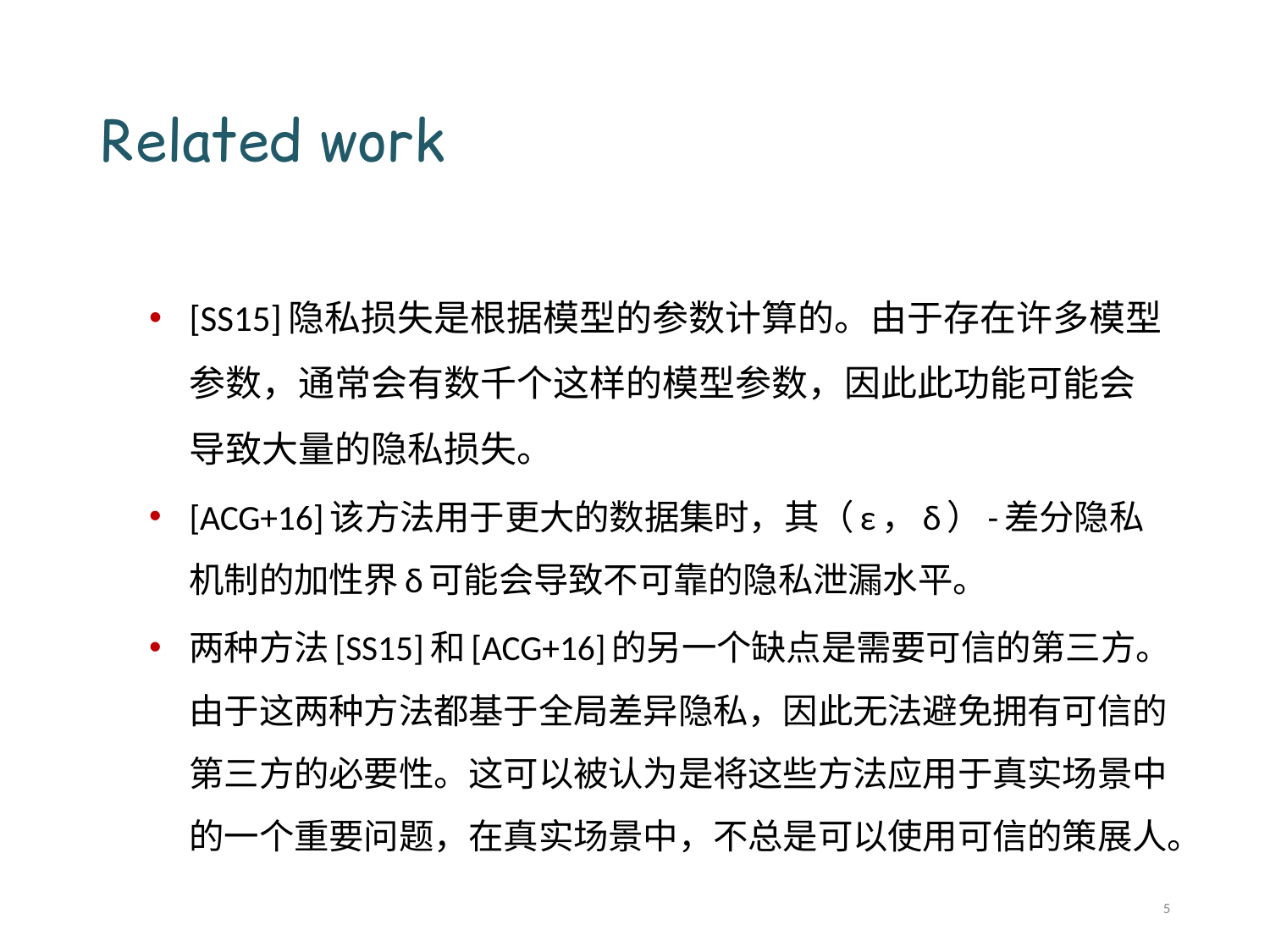

# Related work

[SS15]隐私损失是根据模型的参数计算的。由于存在许多模型参数，通常会有数千个这样的模型参数，因此此功能可能会导致大量的隐私损失。
[ACG+16]该方法用于更大的数据集时，其（ε，δ）-差分隐私机制的加性界δ可能会导致不可靠的隐私泄漏水平。
两种方法[SS15]和[ACG+16]的另一个缺点是需要可信的第三方。由于这两种方法都基于全局差异隐私，因此无法避免拥有可信的第三方的必要性。这可以被认为是将这些方法应用于真实场景中的一个重要问题，在真实场景中，不总是可以使用可信的策展人。

5